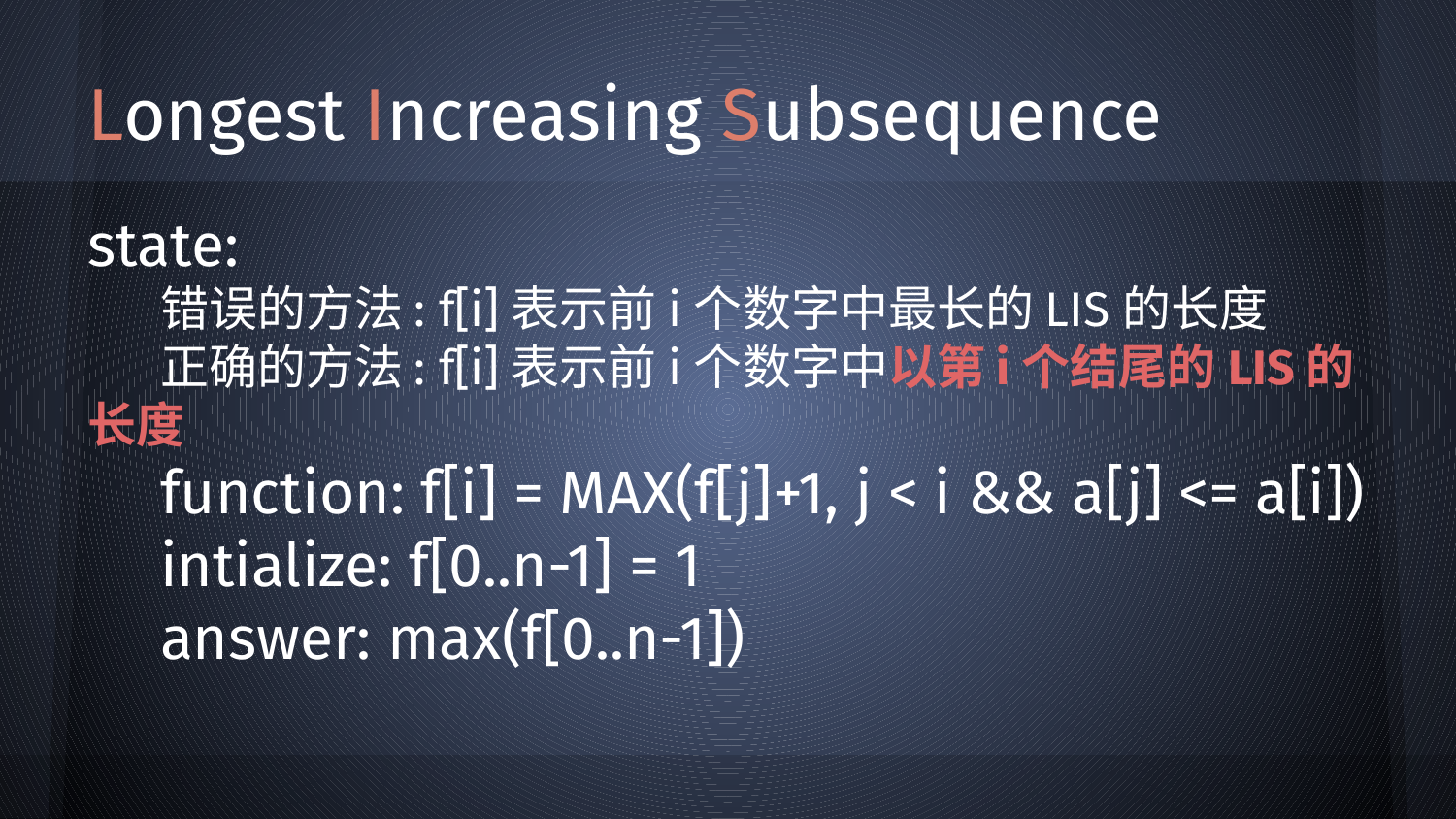

# Longest Increasing Subsequence
state:
错误的方法: f[i]表示前i个数字中最长的LIS的长度
正确的方法: f[i]表示前i个数字中以第i个结尾的LIS的长度
function: f[i] = MAX(f[j]+1, j < i && a[j] <= a[i])
intialize: f[0..n-1] = 1
answer: max(f[0..n-1])